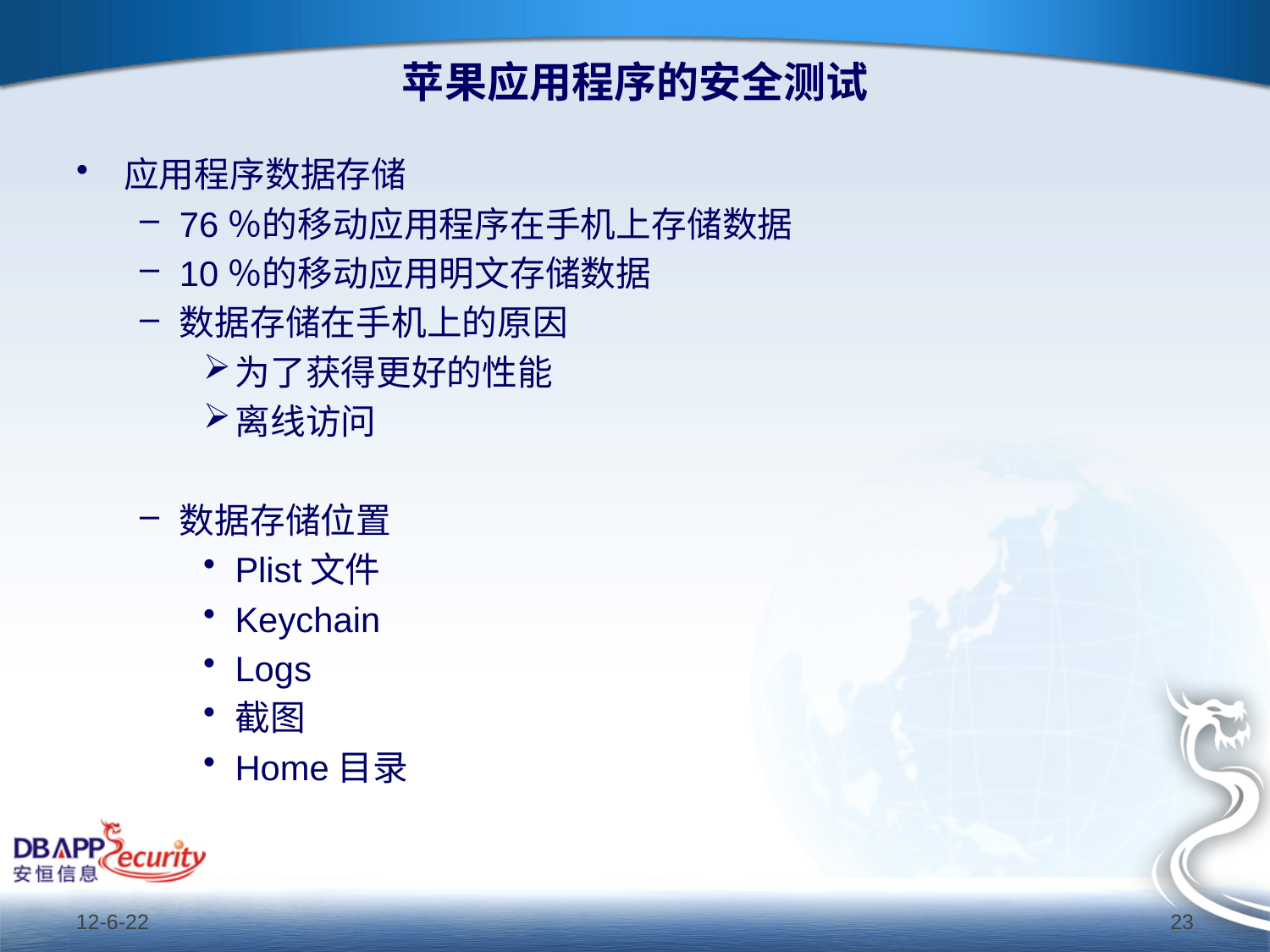

# 苹果应用程序的安全测试
应用程序数据存储
76％的移动应用程序在手机上存储数据
10％的移动应用明文存储数据
数据存储在手机上的原因
为了获得更好的性能
离线访问

数据存储位置
Plist文件
Keychain
Logs
截图
Home目录